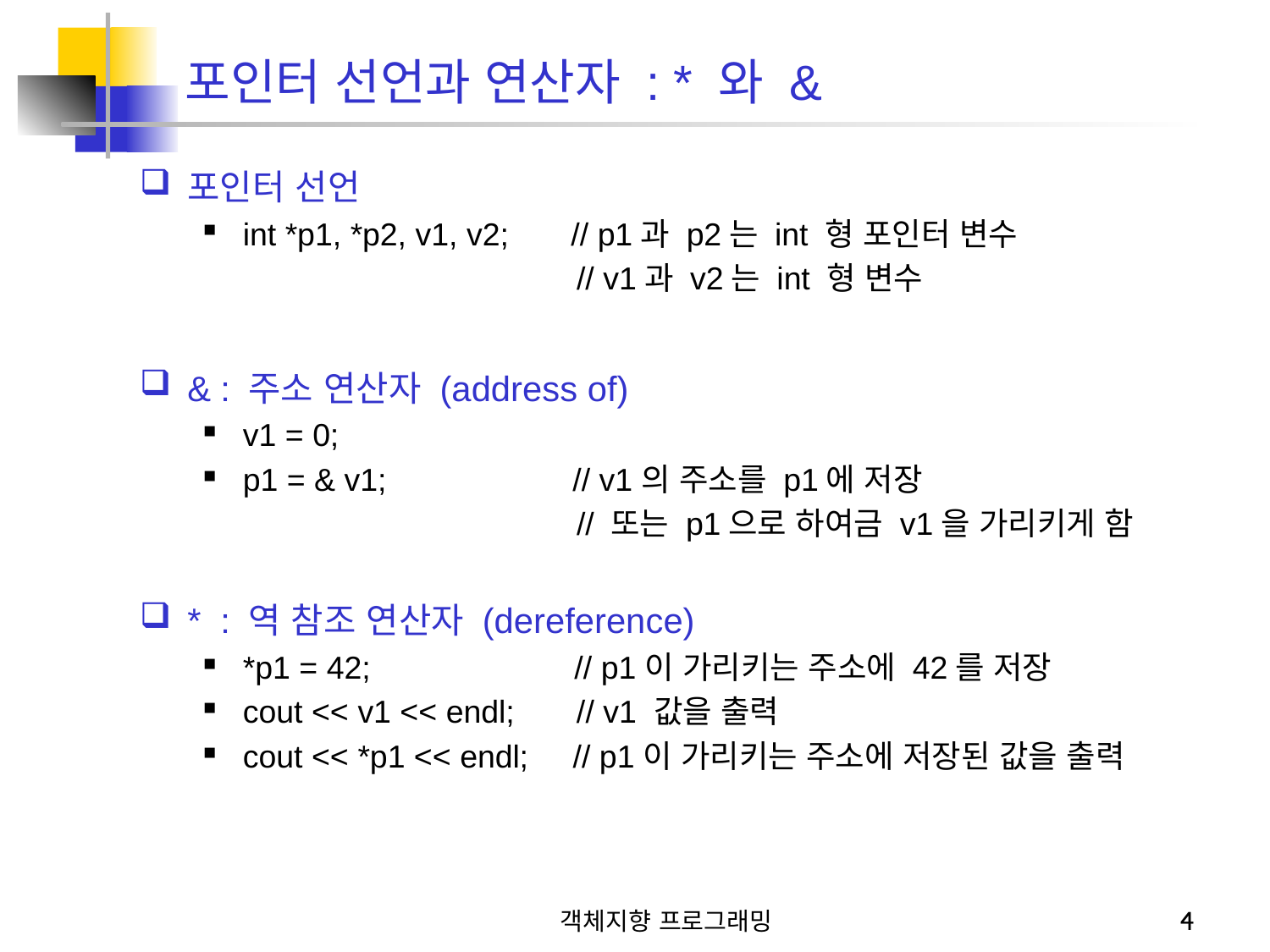

포인터 선언과 연산자 : * 와 &
포인터 선언
int *p1, *p2, v1, v2;       // p1과 p2는 int 형 포인터 변수
                                          // v1과 v2는 int 형 변수

& : 주소 연산자 (address of)
v1 = 0;
p1 = & v1;                     // v1의 주소를 p1에 저장
                                          // 또는 p1으로 하여금 v1을 가리키게 함

*  : 역 참조 연산자 (dereference)
*p1 = 42;                       // p1이 가리키는 주소에 42를 저장
cout << v1 << endl;       // v1 값을 출력
cout << *p1 << endl;     // p1이 가리키는 주소에 저장된 값을 출력
객체지향 프로그래밍
4